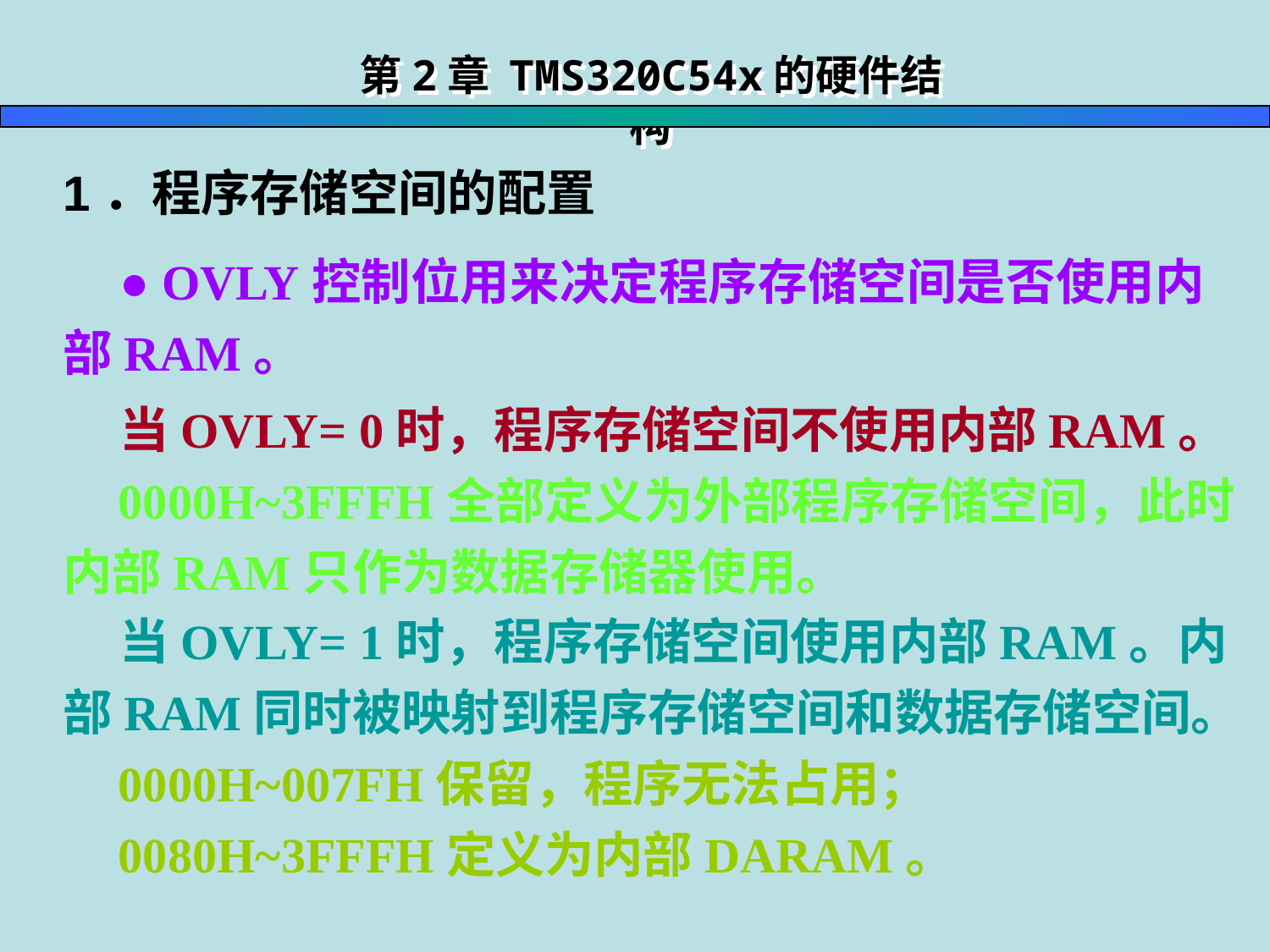

第2章 TMS320C54x的硬件结构

1．程序存储空间的配置
    ● OVLY控制位用来决定程序存储空间是否使用内部RAM。
    当OVLY= 0时，程序存储空间不使用内部RAM。
    0000H~3FFFH全部定义为外部程序存储空间，此时内部RAM只作为数据存储器使用。
    当OVLY= 1时，程序存储空间使用内部RAM。内部RAM同时被映射到程序存储空间和数据存储空间。
    0000H~007FH保留，程序无法占用；
    0080H~3FFFH定义为内部DARAM。
82